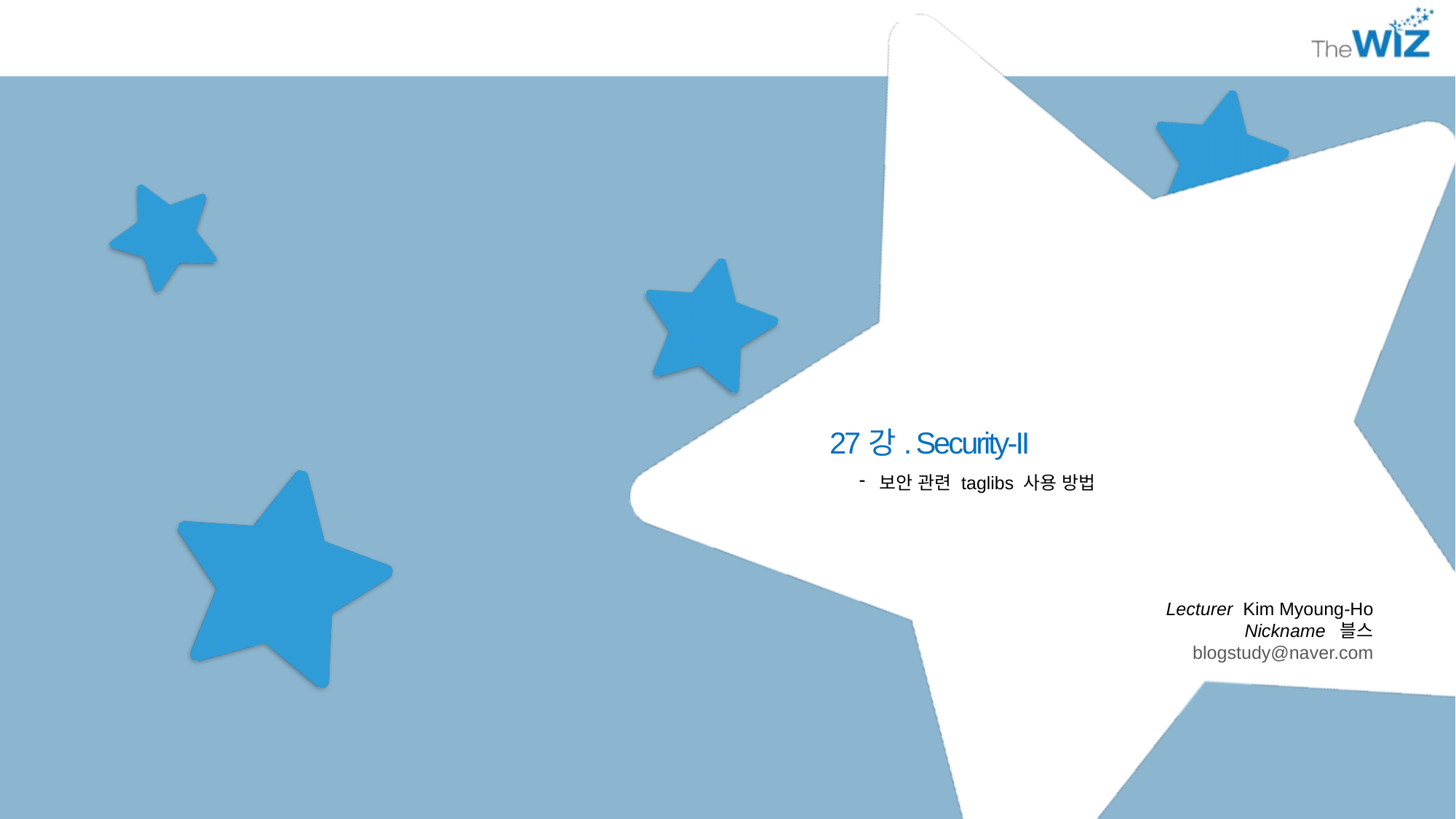

27강. Security-II
보안 관련 taglibs 사용 방법
Lecturer  Kim Myoung-Ho
Nickname  블스
blogstudy@naver.com